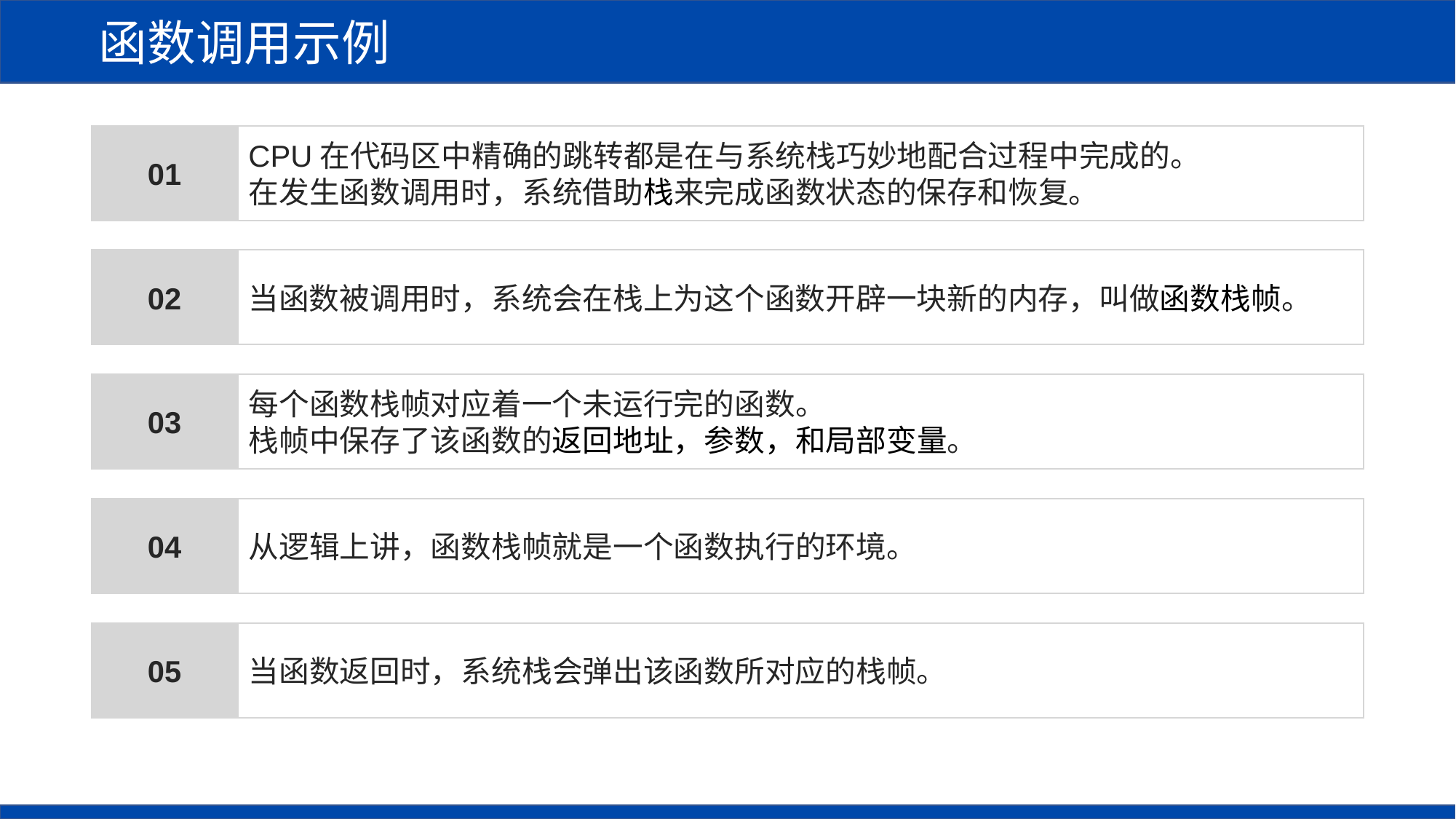

函数调用示例
CPU在代码区中精确的跳转都是在与系统栈巧妙地配合过程中完成的。
在发生函数调用时，系统借助栈来完成函数状态的保存和恢复。
01
当函数被调用时，系统会在栈上为这个函数开辟一块新的内存，叫做函数栈帧。
02
03
每个函数栈帧对应着一个未运行完的函数。
栈帧中保存了该函数的返回地址，参数，和局部变量。
04
从逻辑上讲，函数栈帧就是一个函数执行的环境。
05
当函数返回时，系统栈会弹出该函数所对应的栈帧。